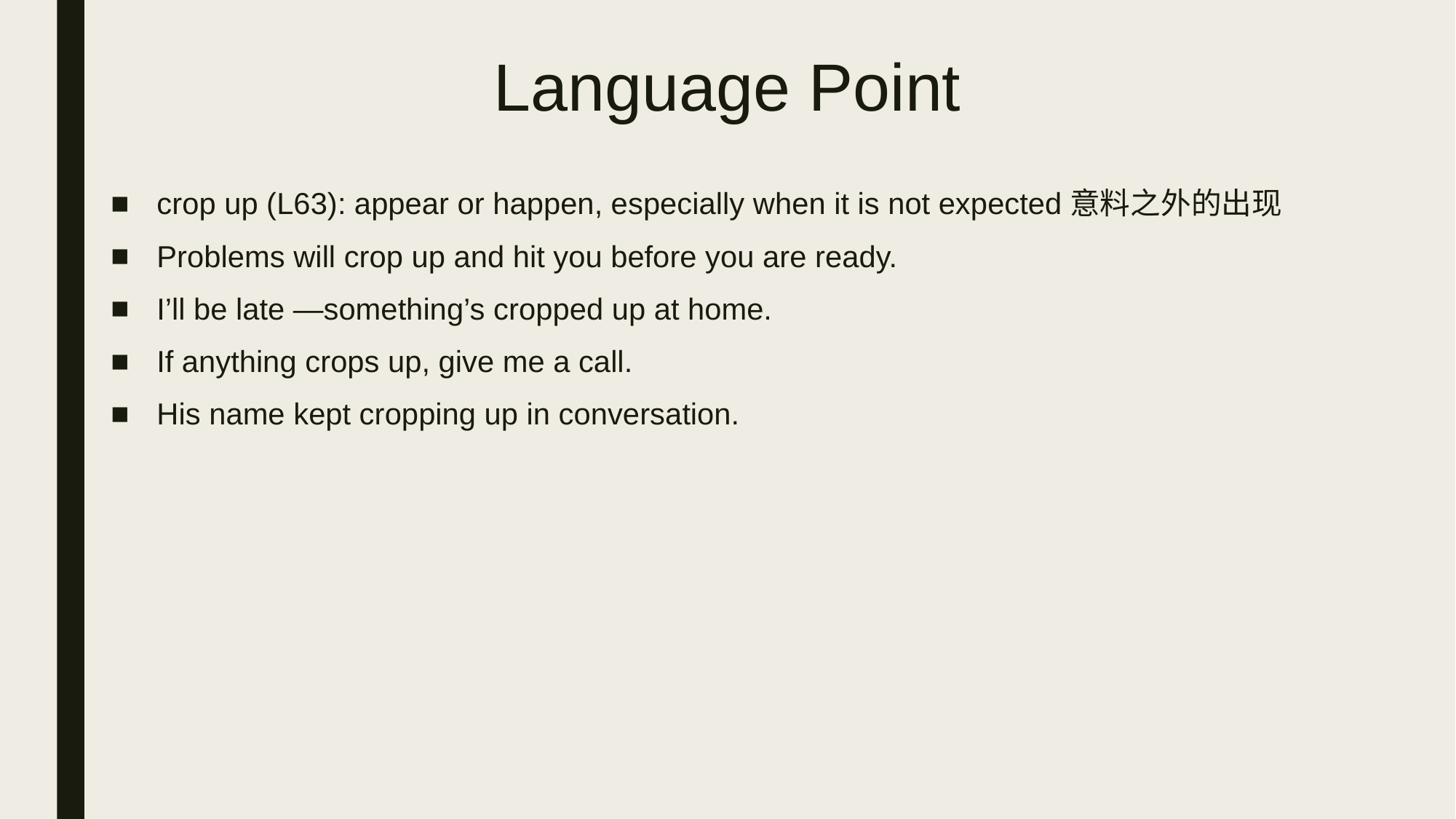

# Language Point
crop up (L63): appear or happen, especially when it is not expected意料之外的出现
Problems will crop up and hit you before you are ready.
I’ll be late —something’s cropped up at home.
If anything crops up, give me a call.
His name kept cropping up in conversation.